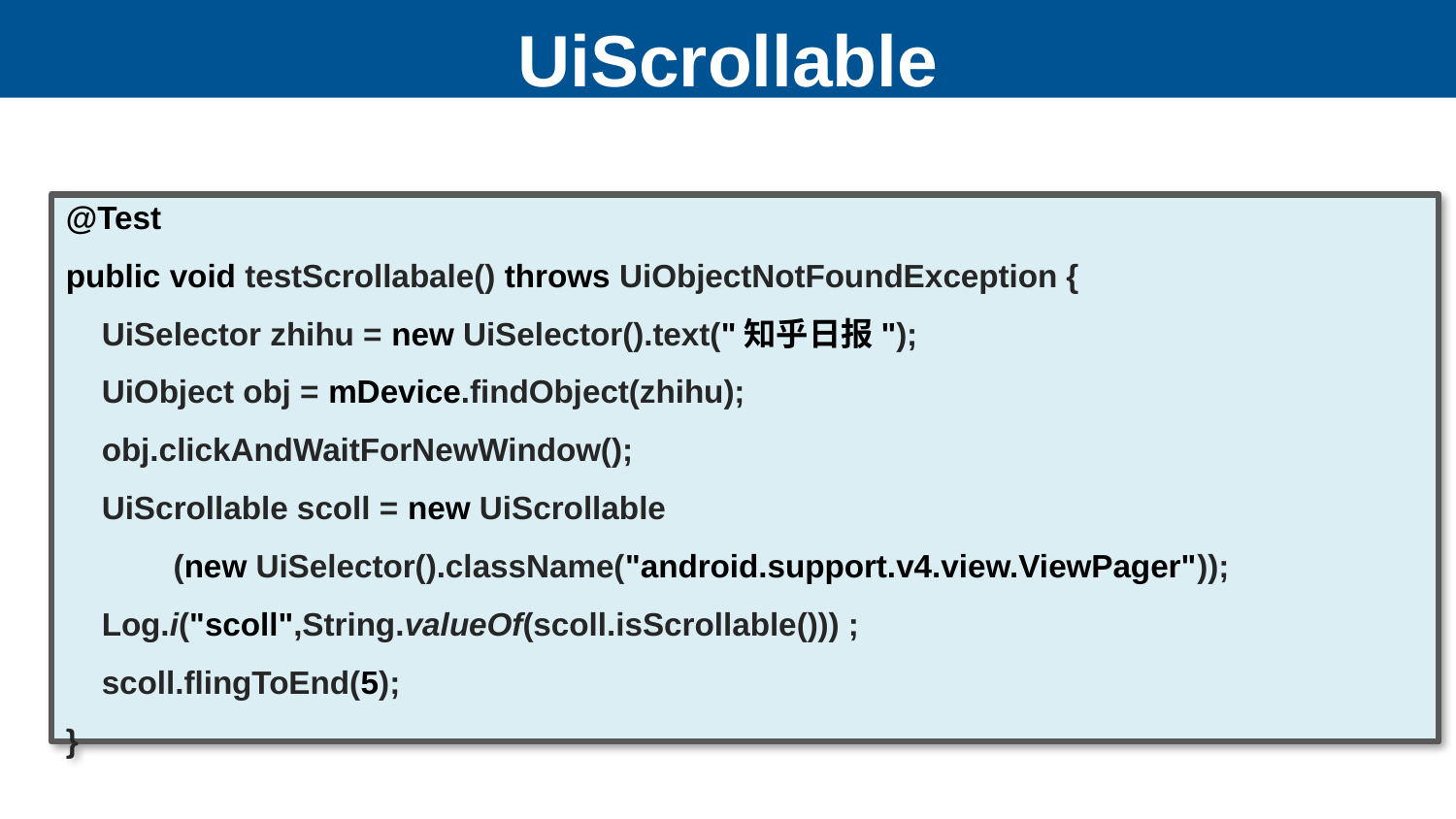

# UiScrollable
@Test
public void testScrollabale() throws UiObjectNotFoundException {
    UiSelector zhihu = new UiSelector().text("知乎日报");
    UiObject obj = mDevice.findObject(zhihu);
    obj.clickAndWaitForNewWindow();
    UiScrollable scoll = new UiScrollable
            (new UiSelector().className("android.support.v4.view.ViewPager"));
    Log.i("scoll",String.valueOf(scoll.isScrollable())) ;
    scoll.flingToEnd(5);
}